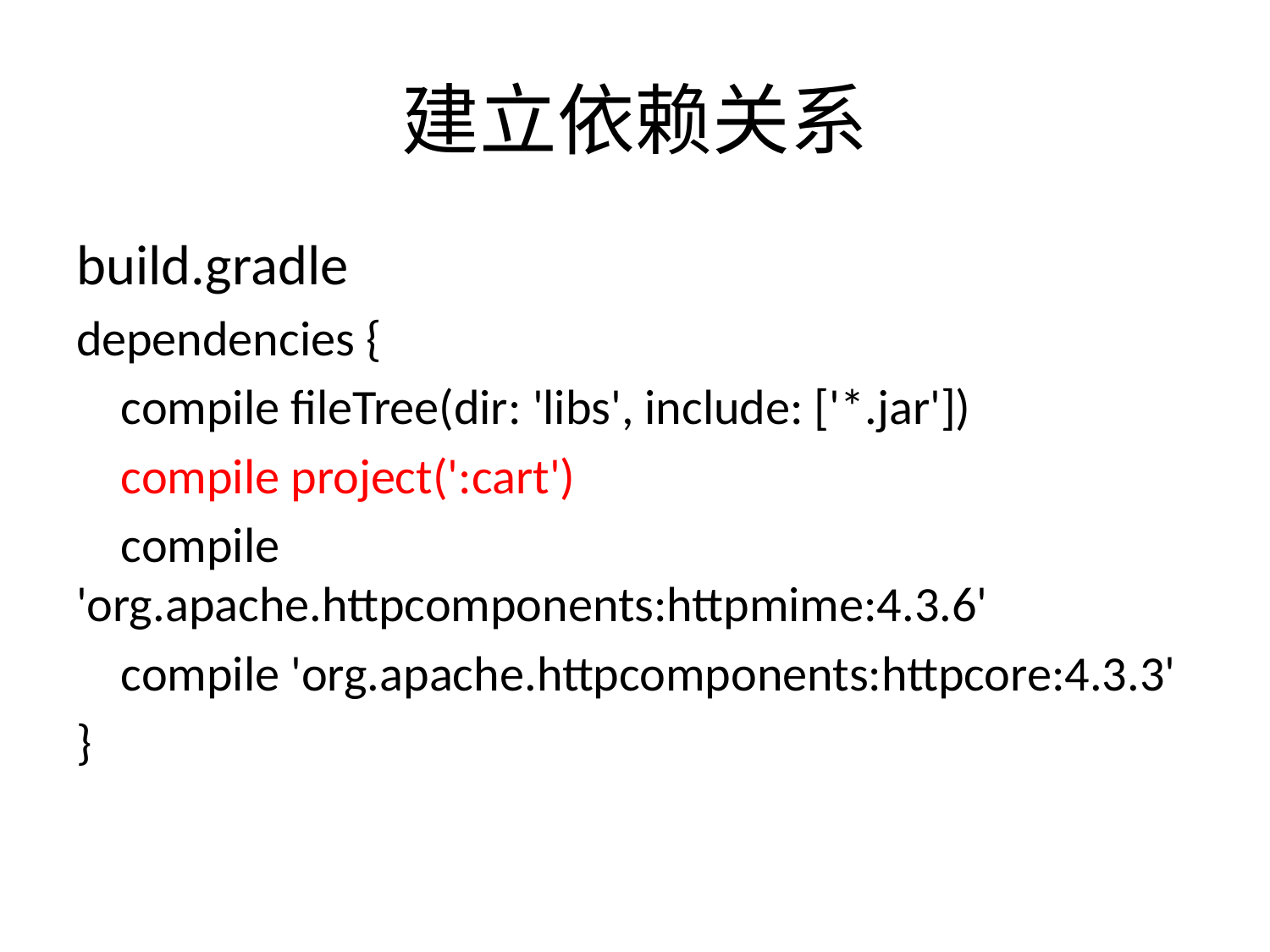

# 建立依赖关系
build.gradle
dependencies {
    compile fileTree(dir: 'libs', include: ['*.jar'])
    compile project(':cart')
    compile 'org.apache.httpcomponents:httpmime:4.3.6'
    compile 'org.apache.httpcomponents:httpcore:4.3.3'
}